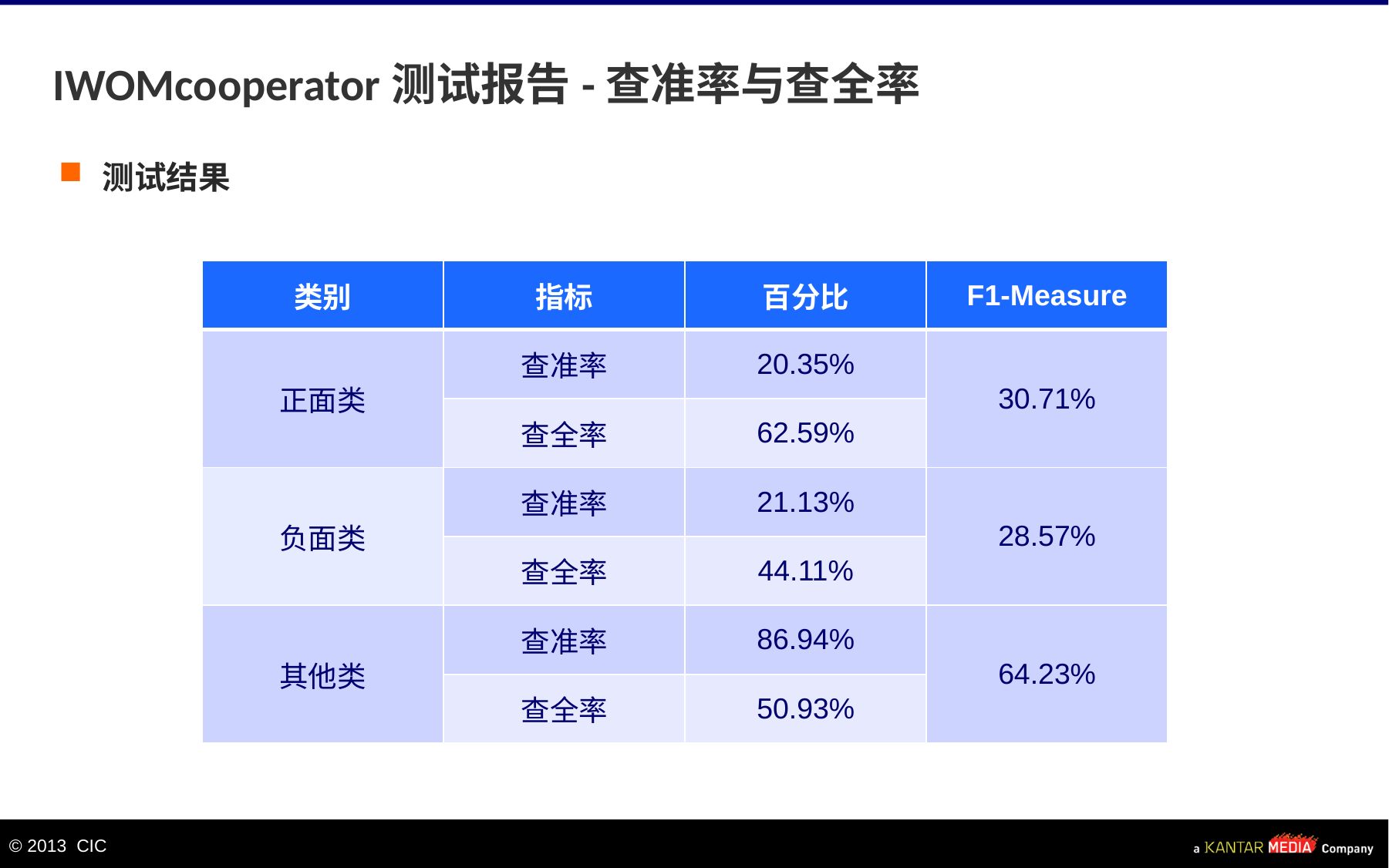

# IWOMcooperator测试报告-查准率与查全率
测试结果

| 类别 | 指标 | 百分比 | F1-Measure |
| --- | --- | --- | --- |
| 正面类 | 查准率 | 20.35% | 30.71% |
|  | 查全率 | 62.59% |  |
| 负面类 | 查准率 | 21.13% | 28.57% |
|  | 查全率 | 44.11% |  |
| 其他类 | 查准率 | 86.94% | 64.23% |
|  | 查全率 | 50.93% |  |